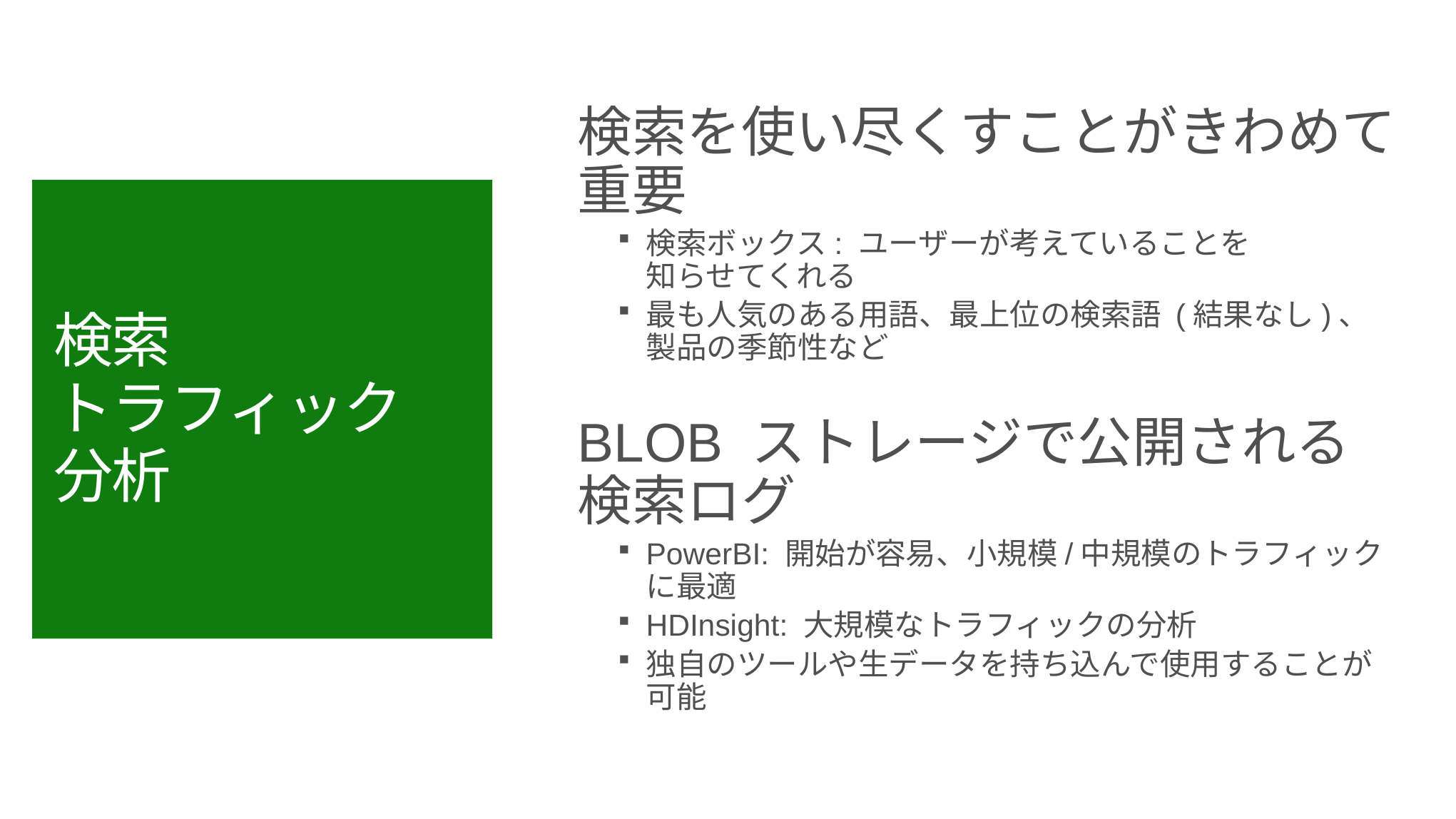

検索を使い尽くすことがきわめて
重要
検索ボックス: ユーザーが考えていることを
知らせてくれる
最も人気のある用語、最上位の検索語 (結果なし)、
製品の季節性など

BLOB ストレージで公開される
検索ログ
PowerBI: 開始が容易、小規模/中規模のトラフィックに最適
HDInsight: 大規模なトラフィックの分析
独自のツールや生データを持ち込んで使用することが
可能
# 検索 トラフィック 分析